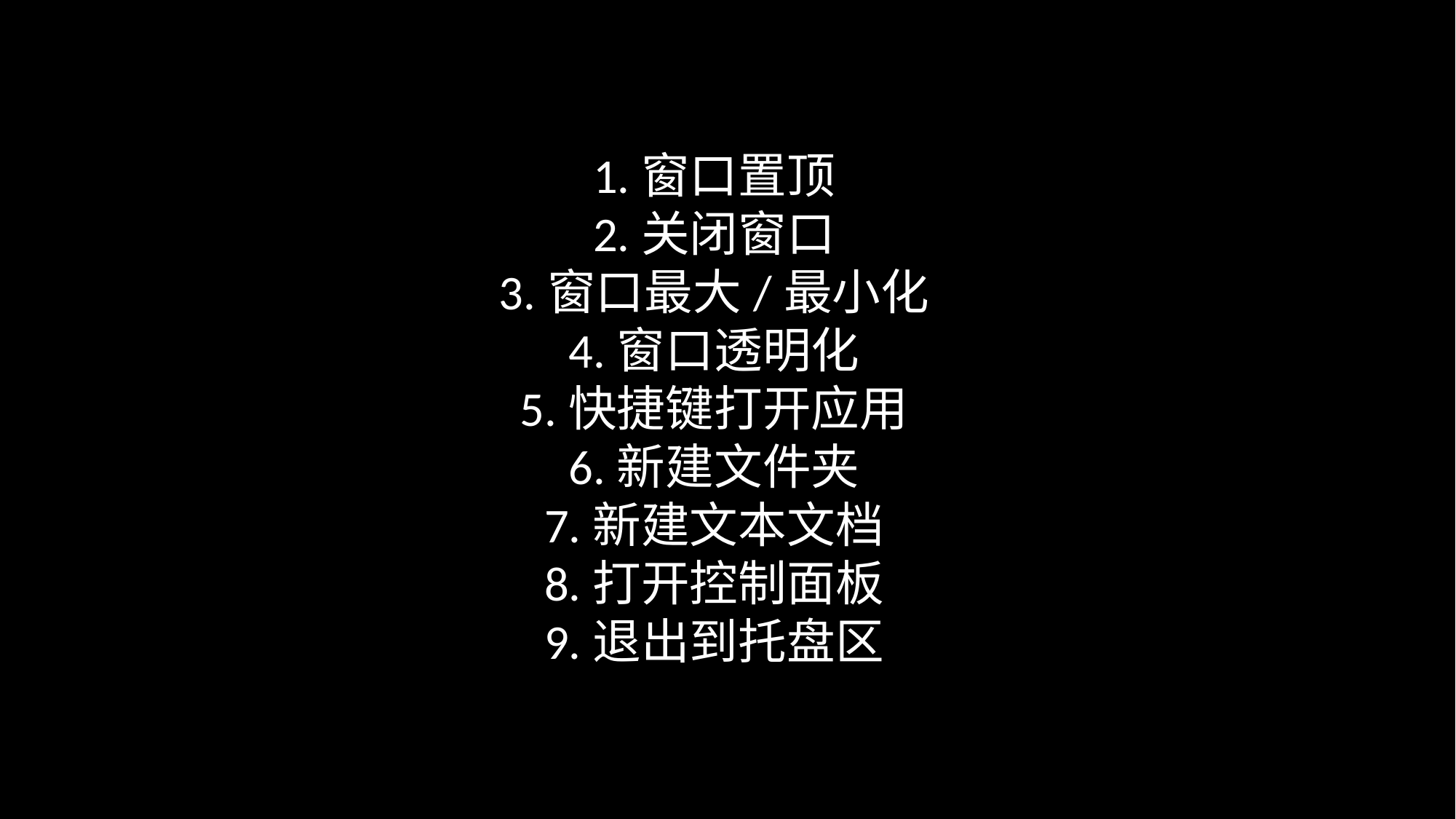

1.窗口置顶
2.关闭窗口
3.窗口最大/最小化
4.窗口透明化
5.快捷键打开应用
6.新建文件夹
7.新建文本文档
8.打开控制面板
9.退出到托盘区